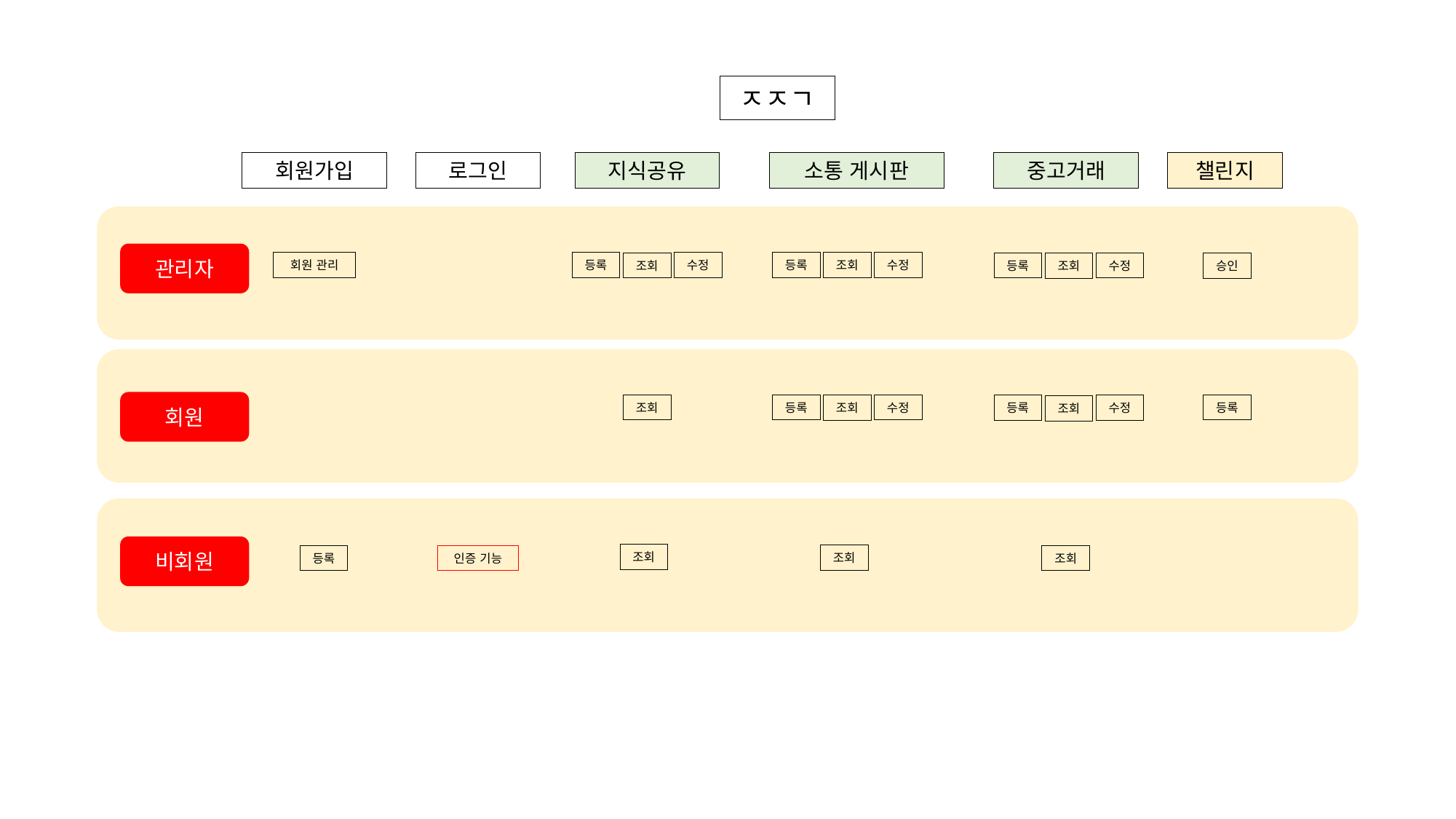

ㅈㅈㄱ
회원가입
로그인
지식공유
소통 게시판
중고거래
챌린지

관리자
회원 관리
등록
수정
등록
수정
조회
등록
수정
조회
조회
승인

회원
조회
등록
수정
등록
조회
등록
수정
조회

비회원
조회
조회
등록
인증 기능
조회